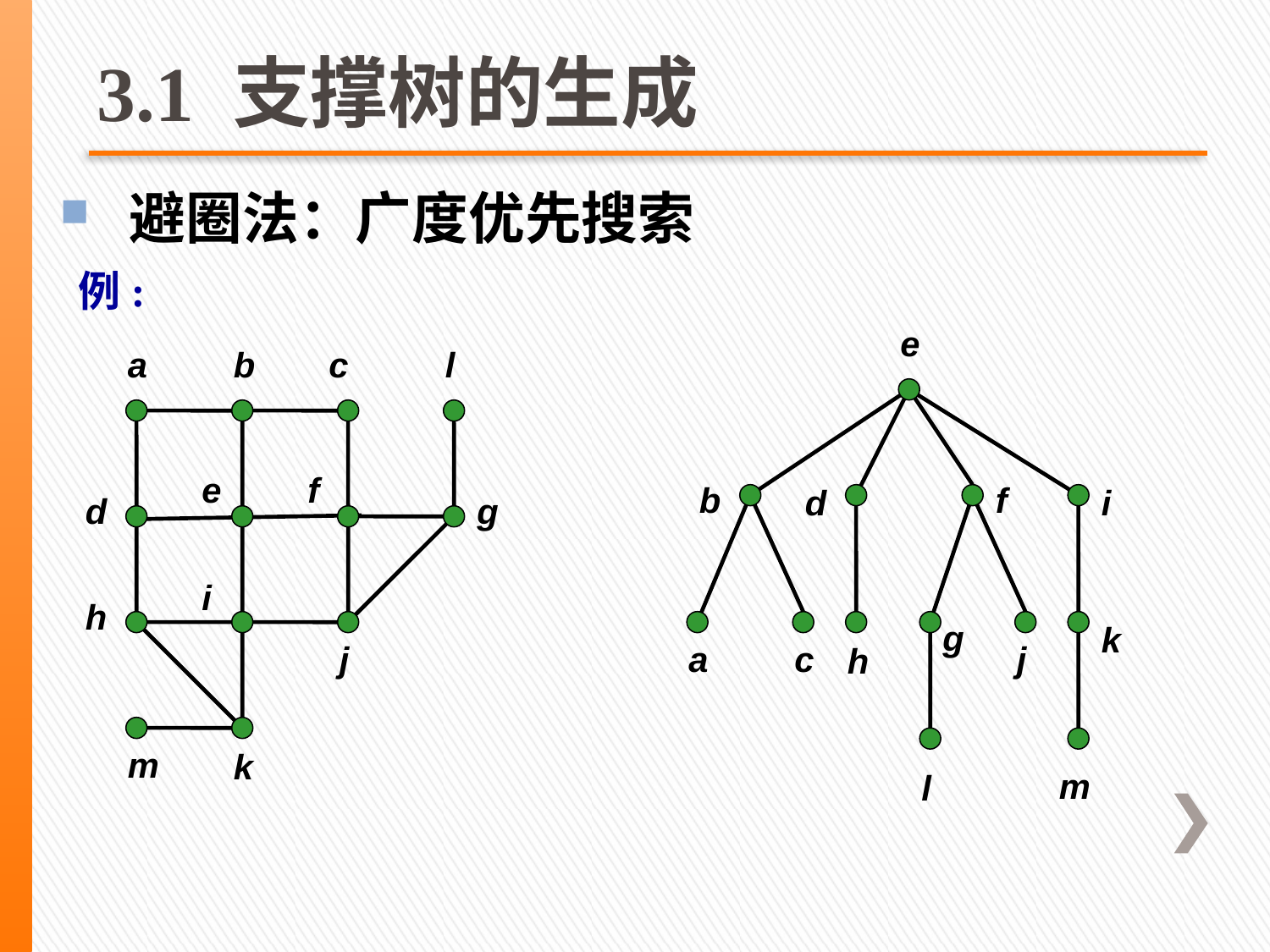

# 3.1 支撑树的生成
  避圈法：广度优先搜索
例:
e
a
b
c
l

e
f
d
g

i
h

j

m
k

b
f
d
i

g

k

a
c
j
h

m
l